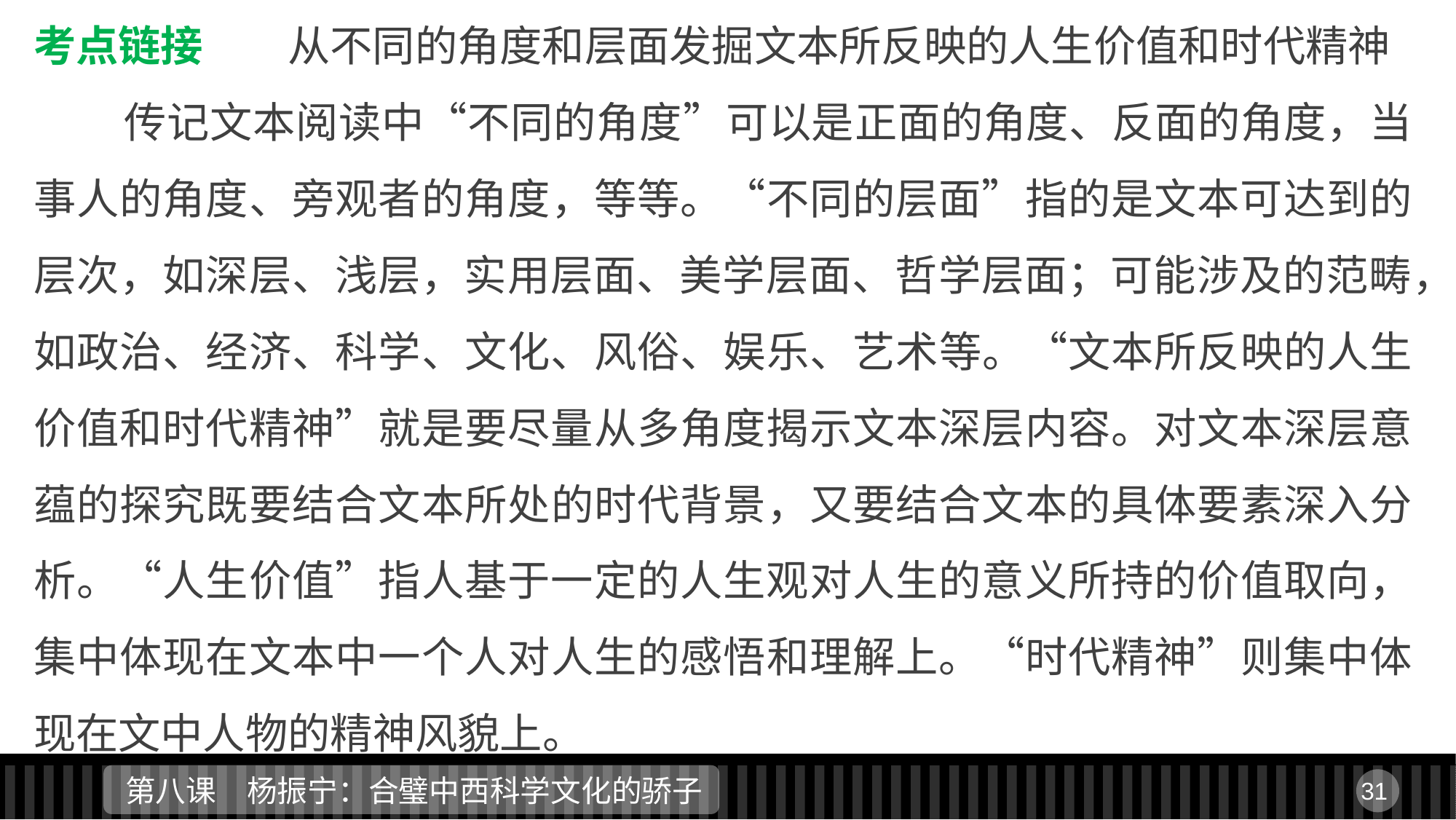

考点链接　　从不同的角度和层面发掘文本所反映的人生价值和时代精神
        传记文本阅读中“不同的角度”可以是正面的角度、反面的角度，当事人的角度、旁观者的角度，等等。“不同的层面”指的是文本可达到的层次，如深层、浅层，实用层面、美学层面、哲学层面；可能涉及的范畴，如政治、经济、科学、文化、风俗、娱乐、艺术等。“文本所反映的人生价值和时代精神”就是要尽量从多角度揭示文本深层内容。对文本深层意蕴的探究既要结合文本所处的时代背景，又要结合文本的具体要素深入分析。“人生价值”指人基于一定的人生观对人生的意义所持的价值取向，集中体现在文本中一个人对人生的感悟和理解上。“时代精神”则集中体现在文中人物的精神风貌上。